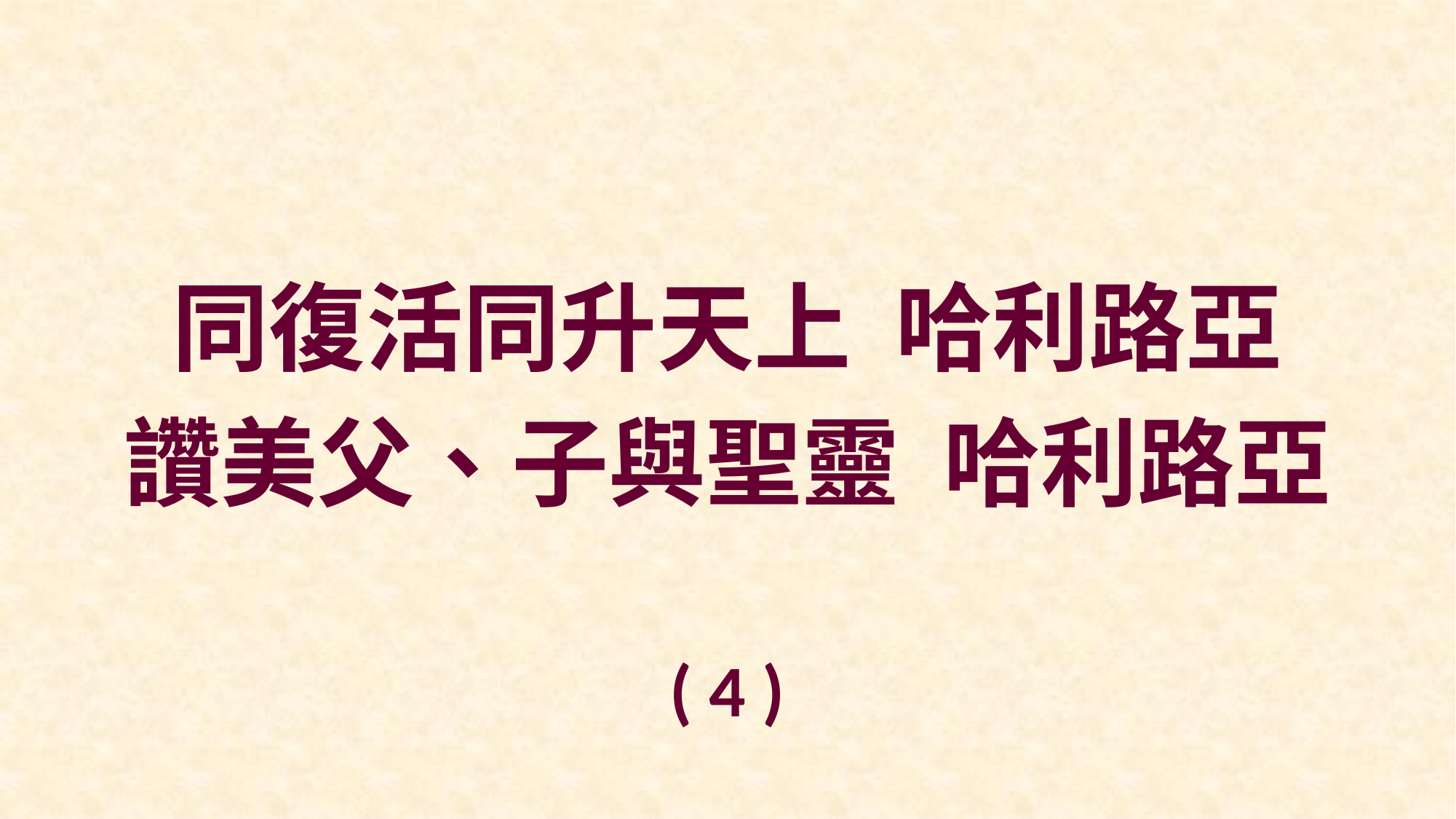

同復活同升天上  哈利路亞
讚美父、子與聖靈  哈利路亞
( 4 )